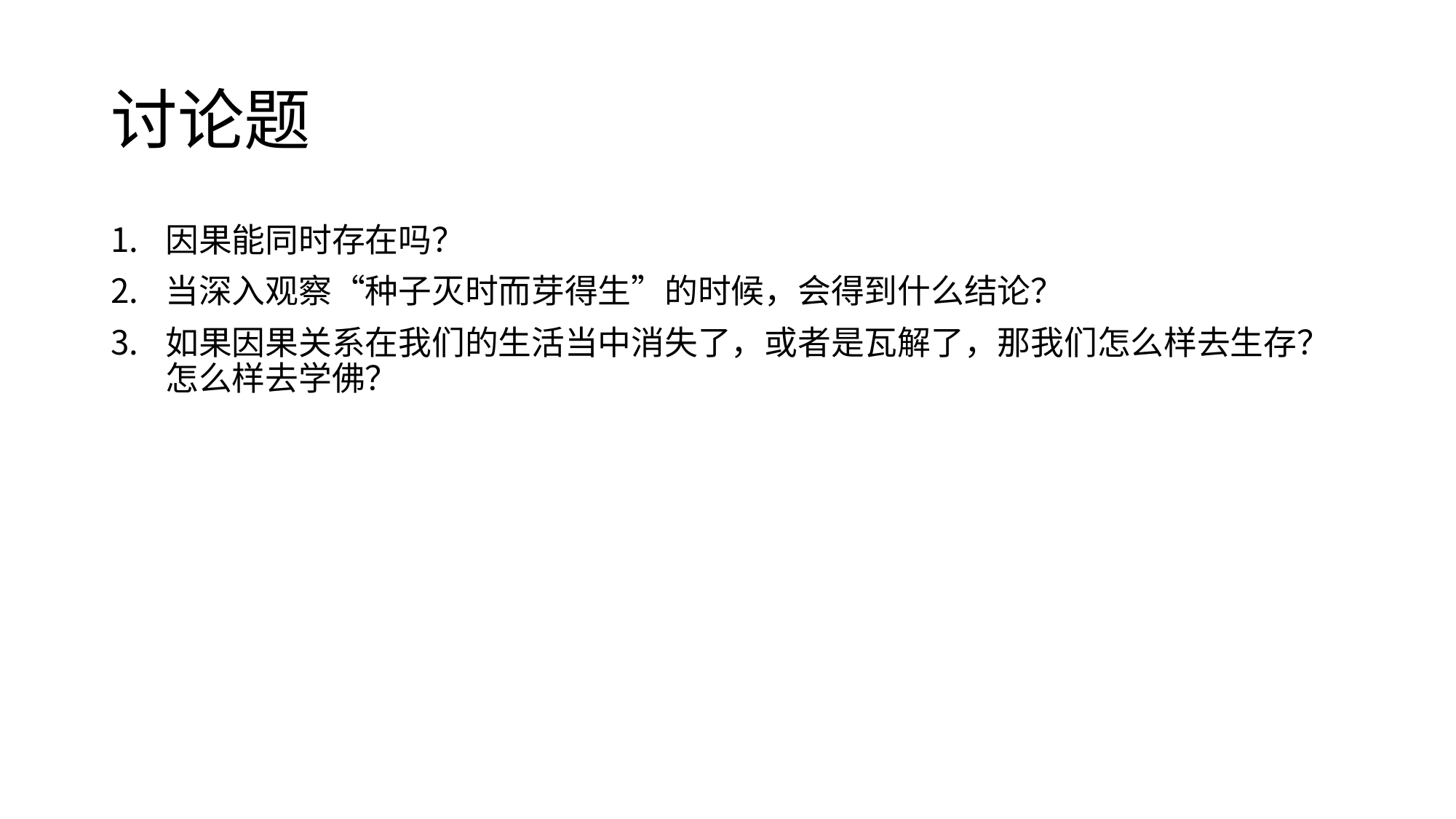

# 讨论题
因果能同时存在吗？
当深入观察“种子灭时而芽得生”的时候，会得到什么结论？
如果因果关系在我们的生活当中消失了，或者是瓦解了，那我们怎么样去生存？怎么样去学佛？